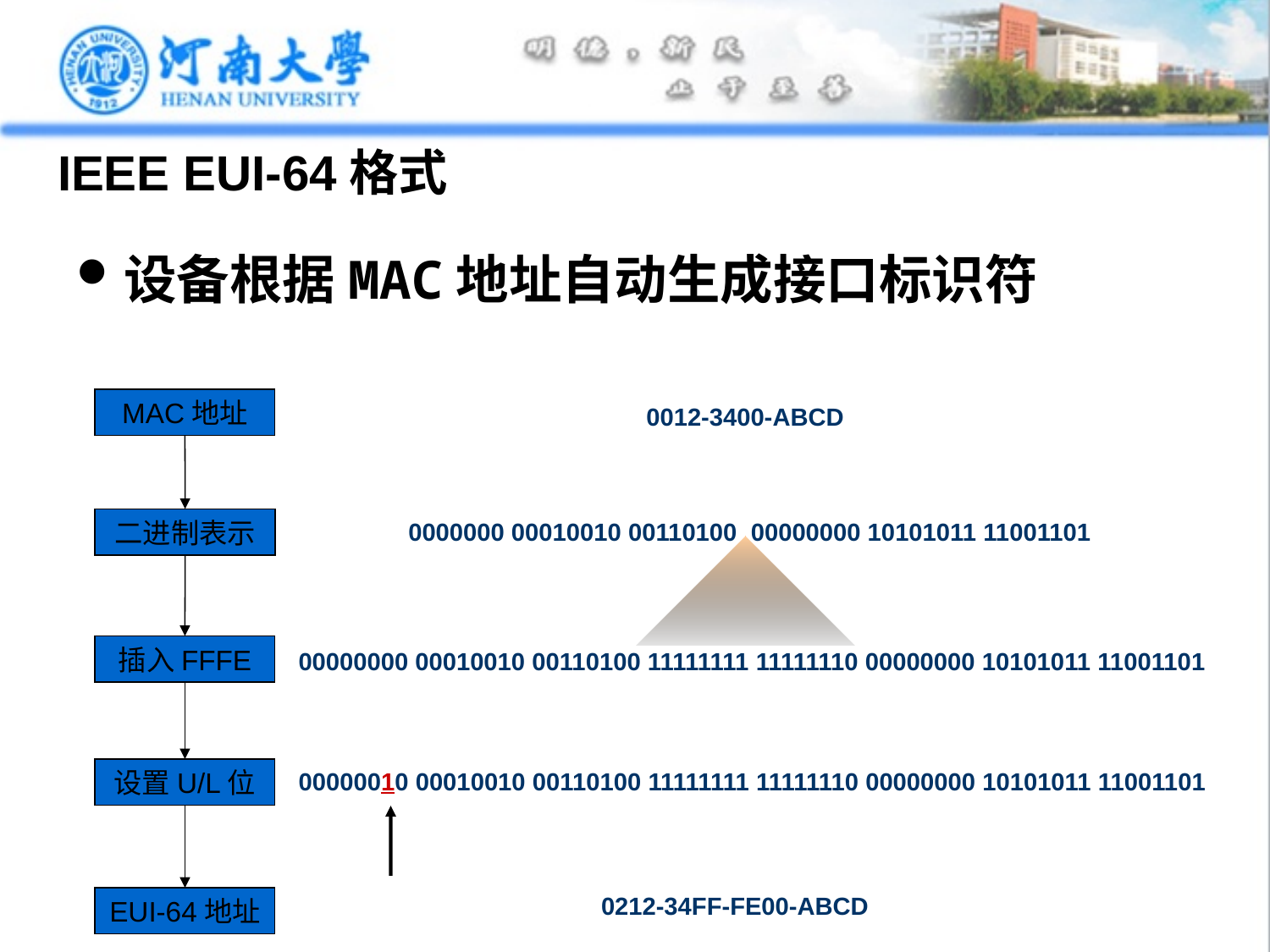

# IEEE EUI-64格式
设备根据MAC地址自动生成接口标识符
0012-3400-ABCD
MAC地址
0000000 00010010 00110100  00000000 10101011 11001101
二进制表示

00000000 00010010 00110100 11111111 11111110 00000000 10101011 11001101
插入FFFE
00000010 00010010 00110100 11111111 11111110 00000000 10101011 11001101
设置U/L位

0212-34FF-FE00-ABCD
EUI-64地址